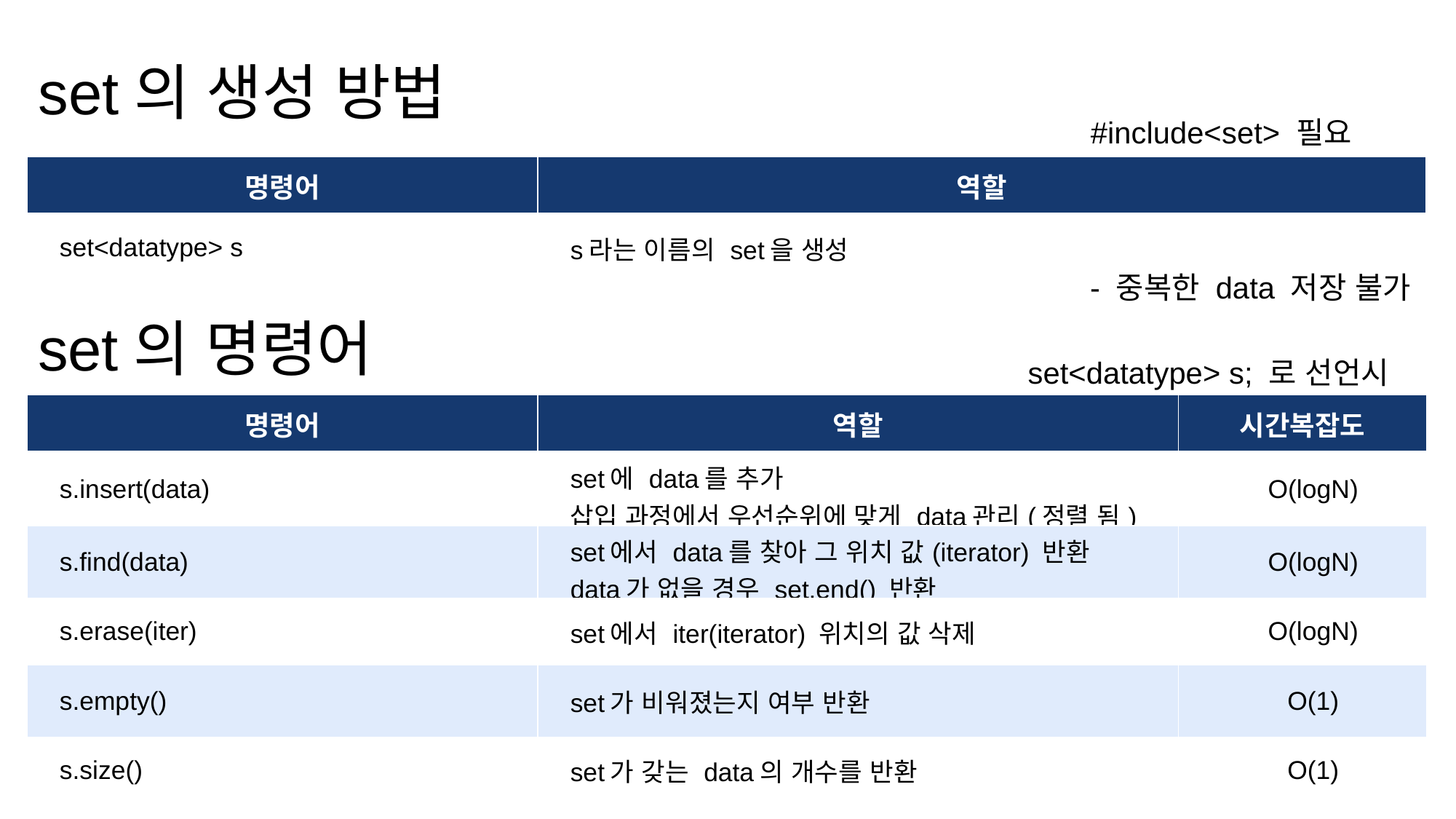

set의 생성 방법
#include<set> 필요
| 명령어 | 역할 |
| --- | --- |
| set<datatype> s | s라는 이름의 set을 생성 |
- 중복한 data 저장 불가
set의 명령어
set<datatype> s; 로 선언시
| 명령어 | 역할 | 시간복잡도 |
| --- | --- | --- |
| s.insert(data) | set에 data를 추가 삽입 과정에서 우선순위에 맞게 data관리(정렬 됨) | O(logN) |
| s.find(data) | set에서 data를 찾아 그 위치 값(iterator) 반환 data가 없을 경우 set.end() 반환 | O(logN) |
| s.erase(iter) | set에서 iter(iterator) 위치의 값 삭제 | O(logN) |
| s.empty() | set가 비워졌는지 여부 반환 | O(1) |
| s.size() | set가 갖는 data의 개수를 반환 | O(1) |